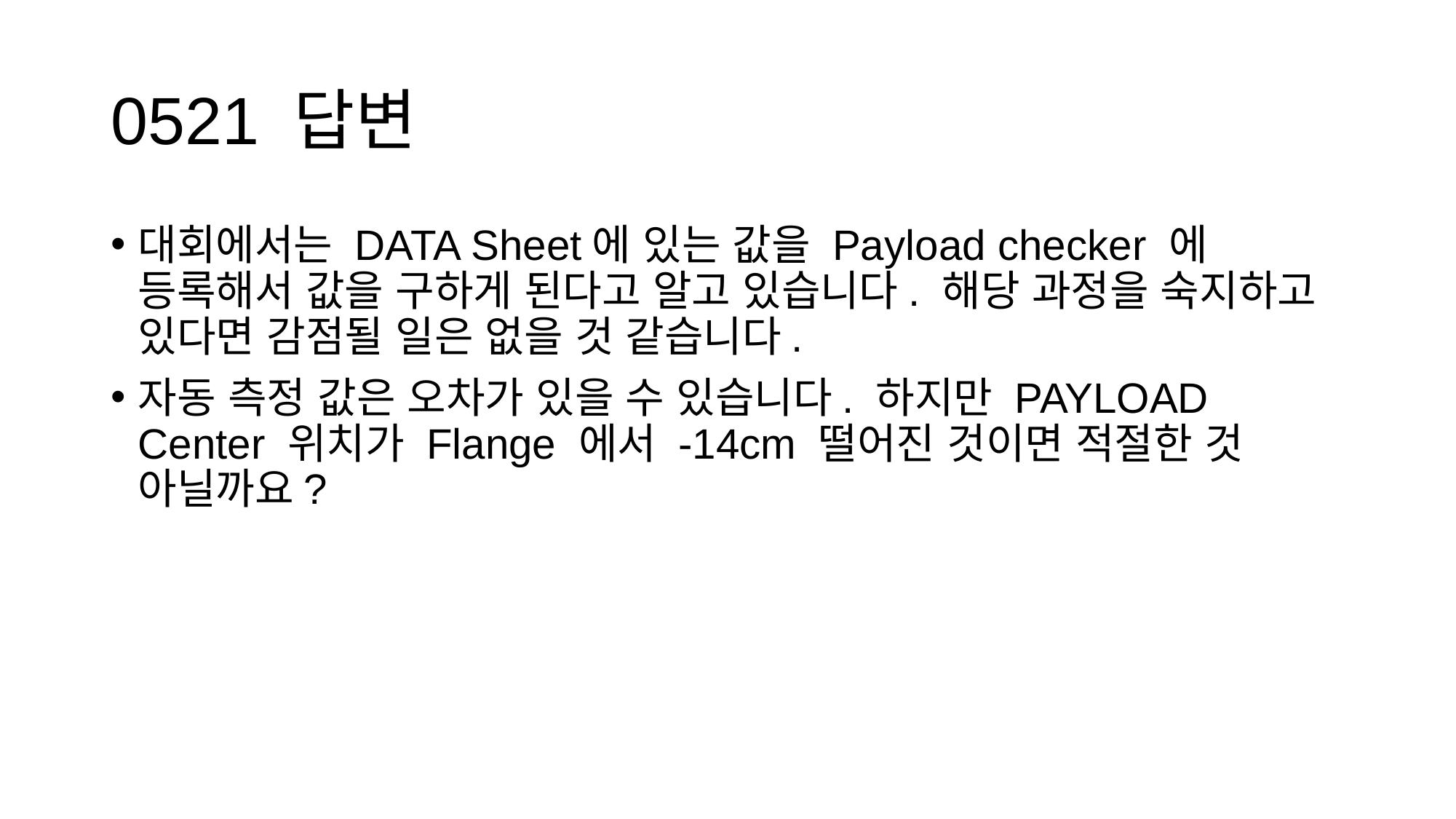

# 0521 답변
대회에서는 DATA Sheet에 있는 값을 Payload checker 에 등록해서 값을 구하게 된다고 알고 있습니다. 해당 과정을 숙지하고 있다면 감점될 일은 없을 것 같습니다.
자동 측정 값은 오차가 있을 수 있습니다. 하지만 PAYLOAD Center 위치가 Flange 에서 -14cm 떨어진 것이면 적절한 것 아닐까요?